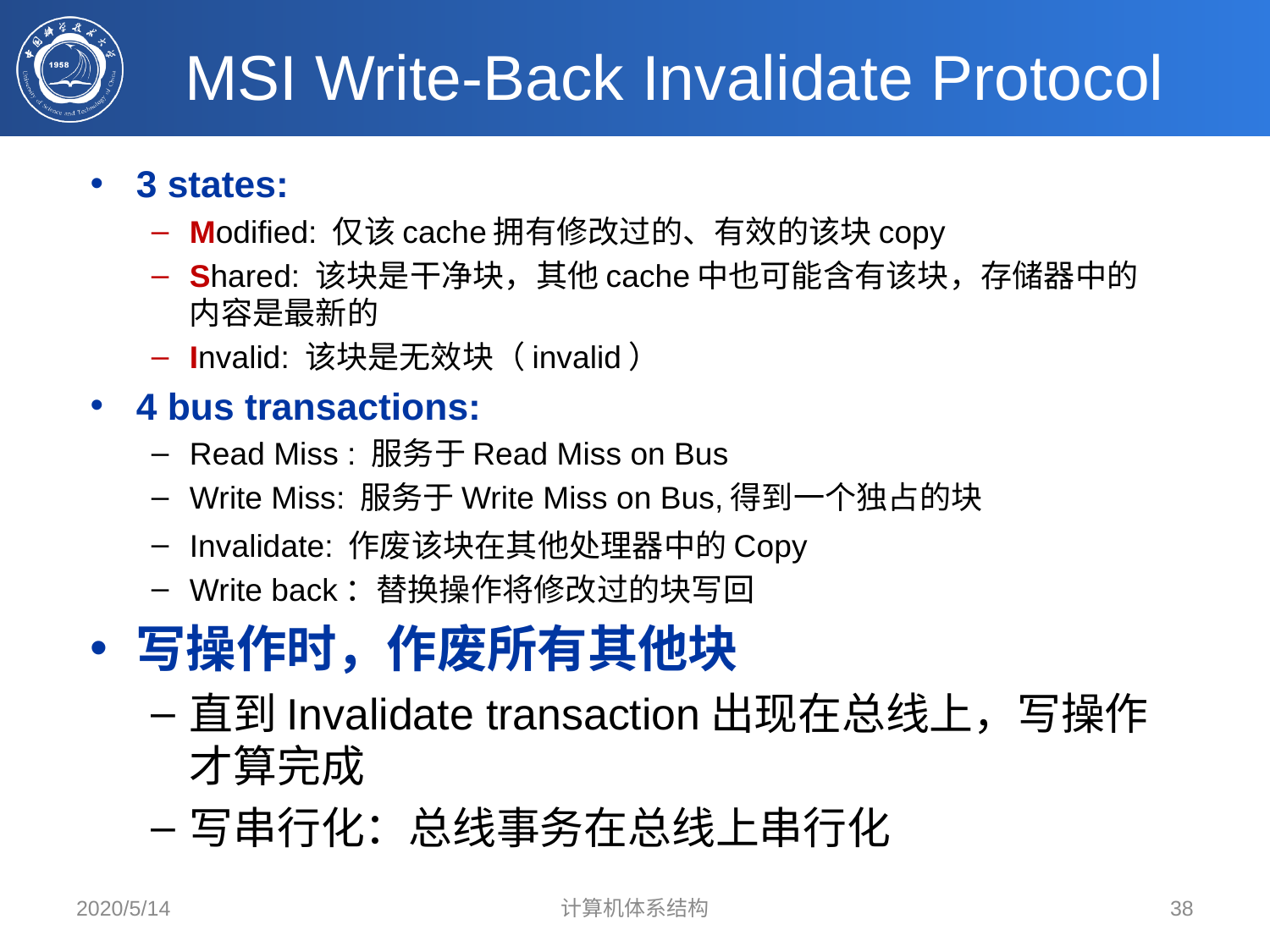

# MSI Write-Back Invalidate Protocol
3 states:
Modified: 仅该cache拥有修改过的、有效的该块copy
Shared: 该块是干净块，其他cache中也可能含有该块，存储器中的内容是最新的
Invalid: 该块是无效块（invalid）
4 bus transactions:
Read Miss : 服务于Read Miss on Bus
Write Miss: 服务于Write Miss on Bus,得到一个独占的块
Invalidate: 作废该块在其他处理器中的Copy
Write back：替换操作将修改过的块写回
写操作时，作废所有其他块
直到Invalidate transaction出现在总线上，写操作才算完成
写串行化：总线事务在总线上串行化
2020/5/14
计算机体系结构
38